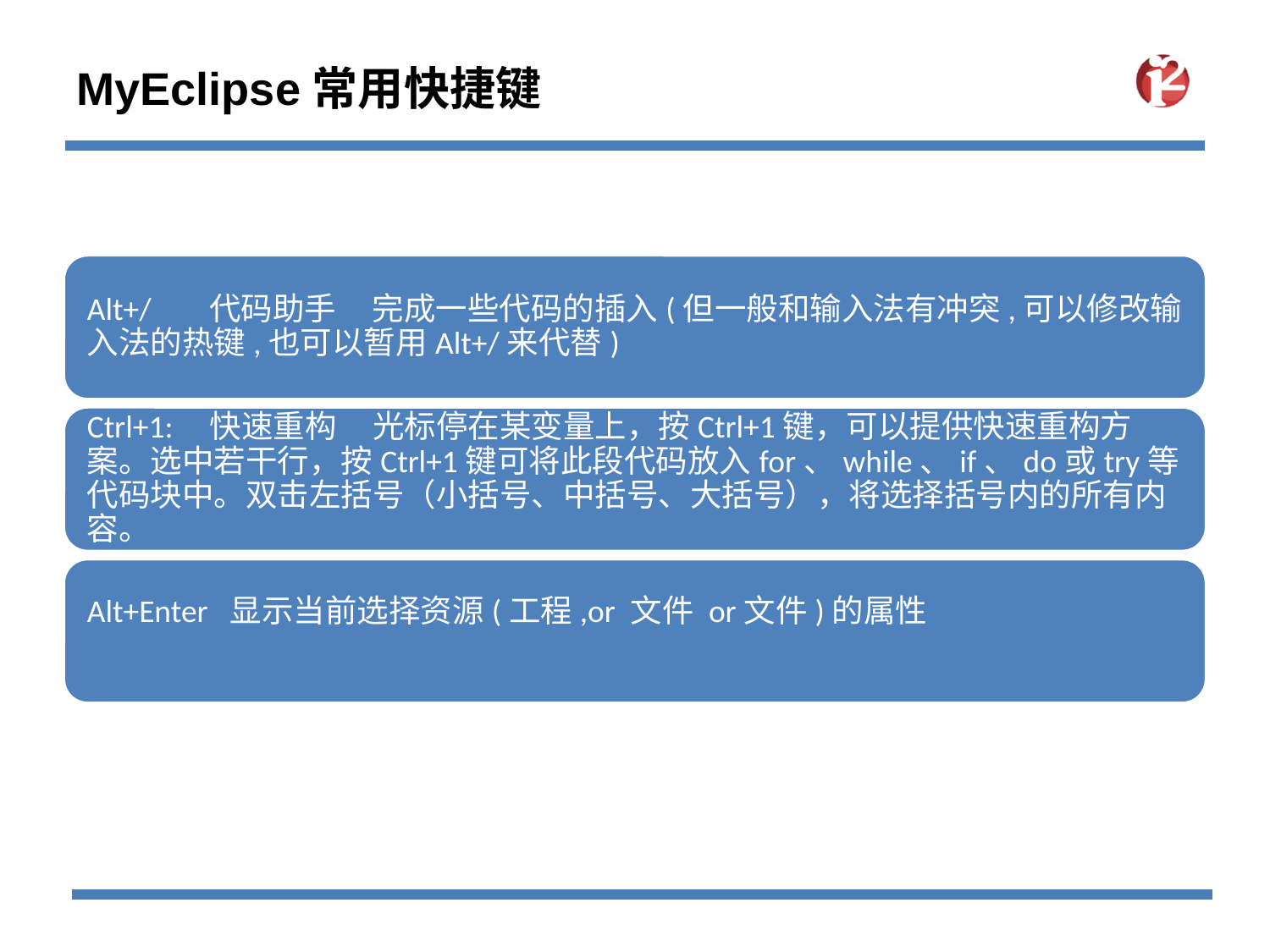

# MyEclipse常用快捷键
Alt+/       代码助手     完成一些代码的插入(但一般和输入法有冲突,可以修改输入法的热键,也可以暂用Alt+/来代替)
Ctrl+1:    快速重构     光标停在某变量上，按Ctrl+1键，可以提供快速重构方案。选中若干行，按Ctrl+1键可将此段代码放入for、while、if、do或try等代码块中。双击左括号（小括号、中括号、大括号），将选择括号内的所有内容。
Alt+Enter  显示当前选择资源(工程,or 文件 or文件)的属性